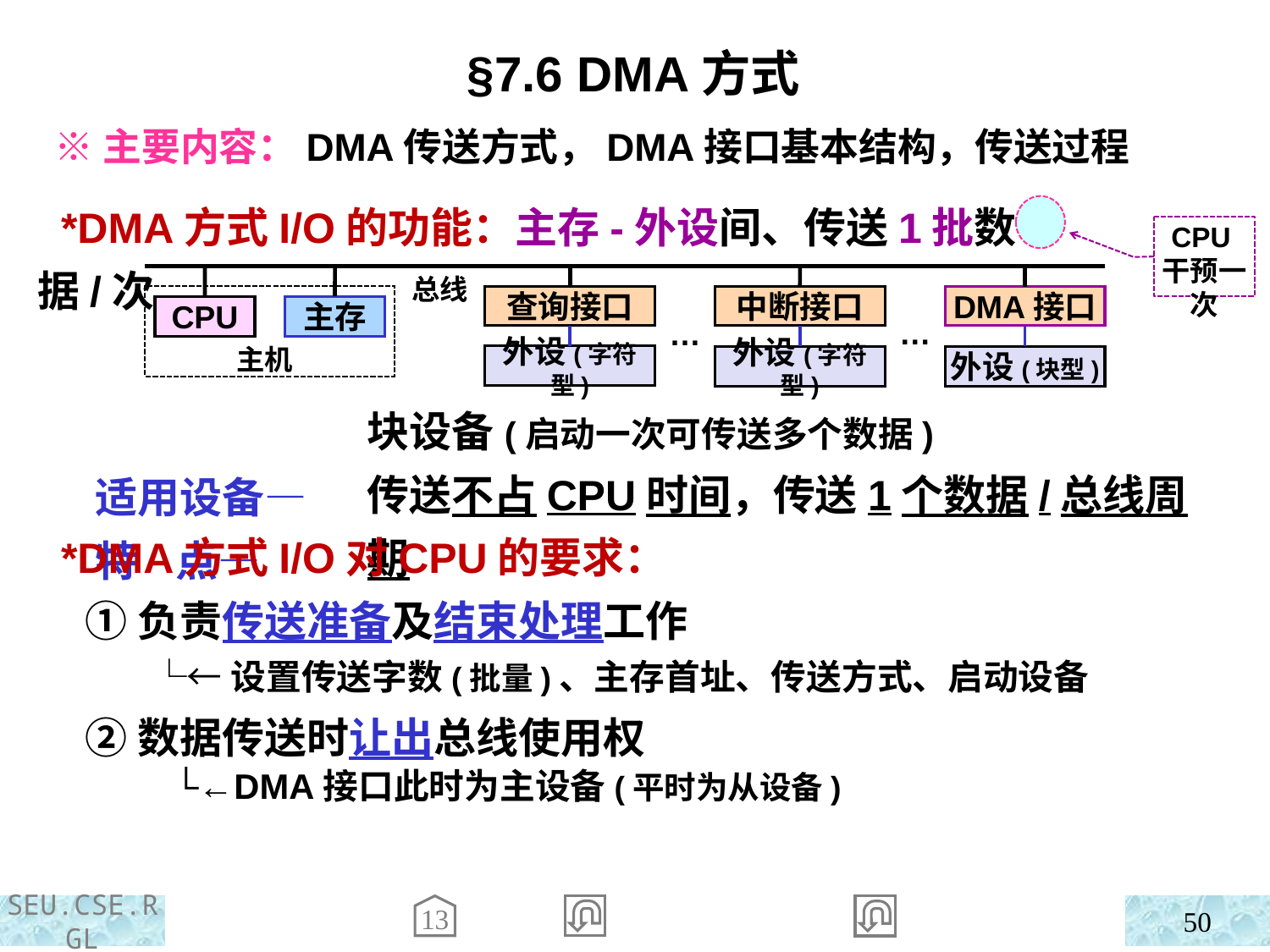

§7.6 DMA方式
  ※主要内容：DMA传送方式，DMA接口基本结构，传送过程
  *DMA方式I/O的功能：主存-外设间、传送1批数据/次

     适用设备—
     特    点—

CPU干预一次
总线

中断接口
DMA接口
查询接口
CPU
主存
…
…
主机
外设(字符型)
外设(字符型)
外设(块型)
块设备(启动一次可传送多个数据)
传送不占CPU时间，传送1个数据/总线周期
  *DMA方式I/O对CPU的要求：
     ①负责传送准备及结束处理工作
            └←设置传送字数(批量)、主存首址、传送方式、启动设备
     ②数据传送时让出总线使用权
              └←DMA接口此时为主设备(平时为从设备)

13

50